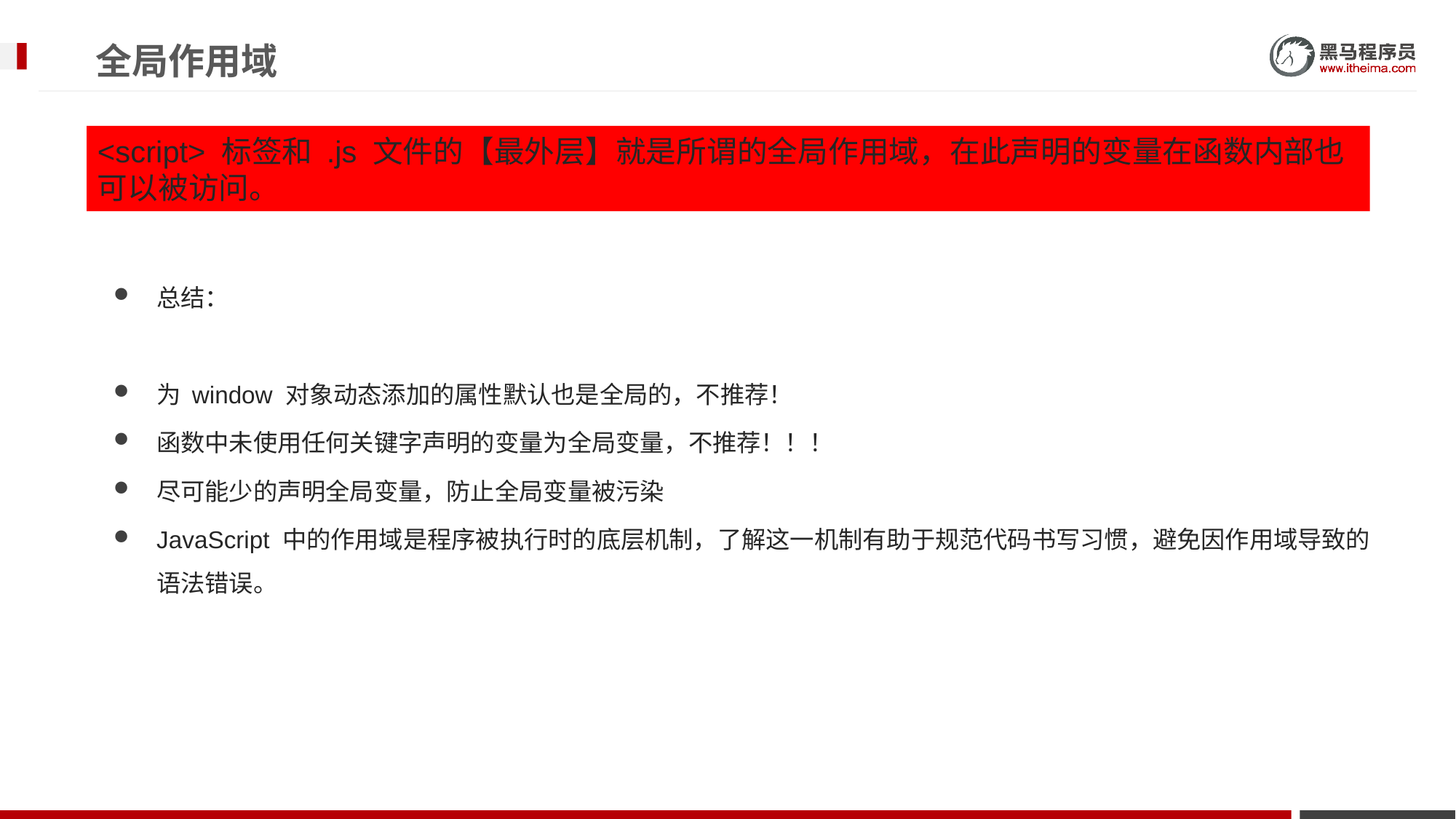

# 全局作用域
<script> 标签和 .js 文件的【最外层】就是所谓的全局作用域，在此声明的变量在函数内部也可以被访问。
总结：

为 window 对象动态添加的属性默认也是全局的，不推荐！
函数中未使用任何关键字声明的变量为全局变量，不推荐！！！
尽可能少的声明全局变量，防止全局变量被污染
JavaScript 中的作用域是程序被执行时的底层机制，了解这一机制有助于规范代码书写习惯，避免因作用域导致的语法错误。